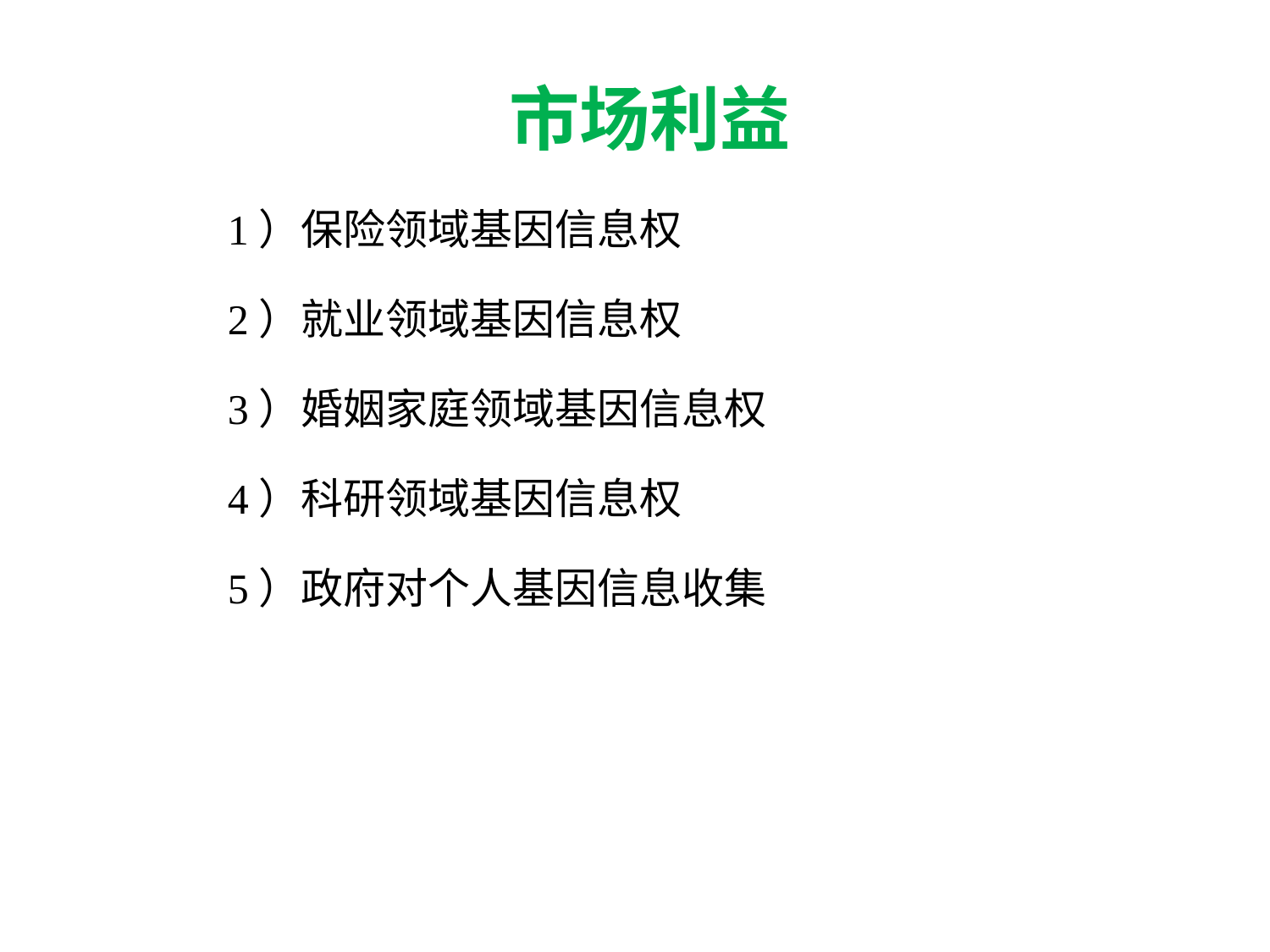

# 市场利益
1）保险领域基因信息权
2）就业领域基因信息权
3）婚姻家庭领域基因信息权
4）科研领域基因信息权
5）政府对个人基因信息收集